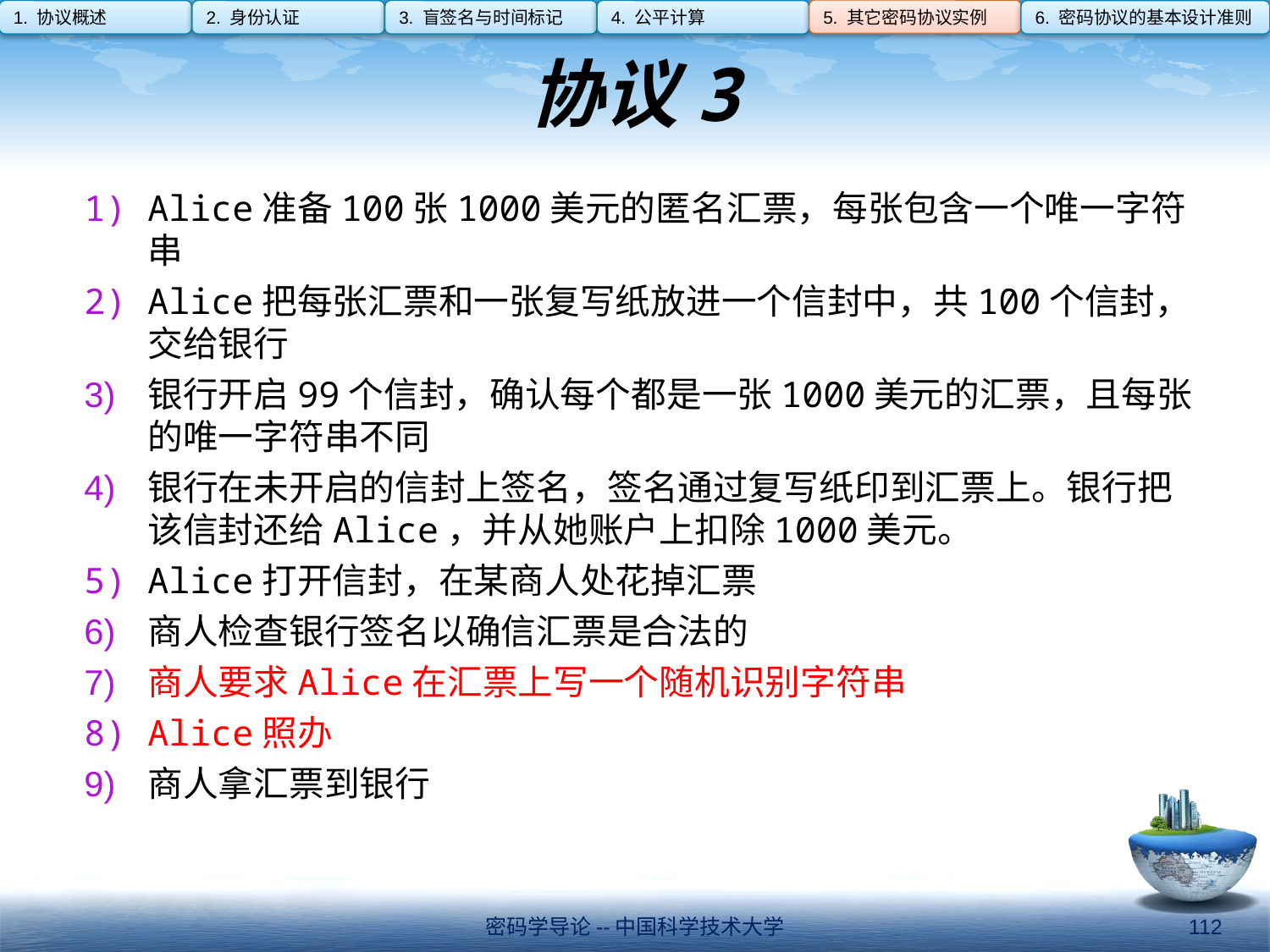

5. 其它密码协议实例
1. 协议概述
2. 身份认证
3. 盲签名与时间标记
4. 公平计算
6. 密码协议的基本设计准则
# 协议3
Alice准备100张1000美元的匿名汇票，每张包含一个唯一字符串
Alice把每张汇票和一张复写纸放进一个信封中，共100个信封，交给银行
银行开启99个信封，确认每个都是一张1000美元的汇票，且每张的唯一字符串不同
银行在未开启的信封上签名，签名通过复写纸印到汇票上。银行把该信封还给Alice，并从她账户上扣除1000美元。
Alice打开信封，在某商人处花掉汇票
商人检查银行签名以确信汇票是合法的
商人要求Alice在汇票上写一个随机识别字符串
Alice照办
商人拿汇票到银行
密码学导论--中国科学技术大学
112